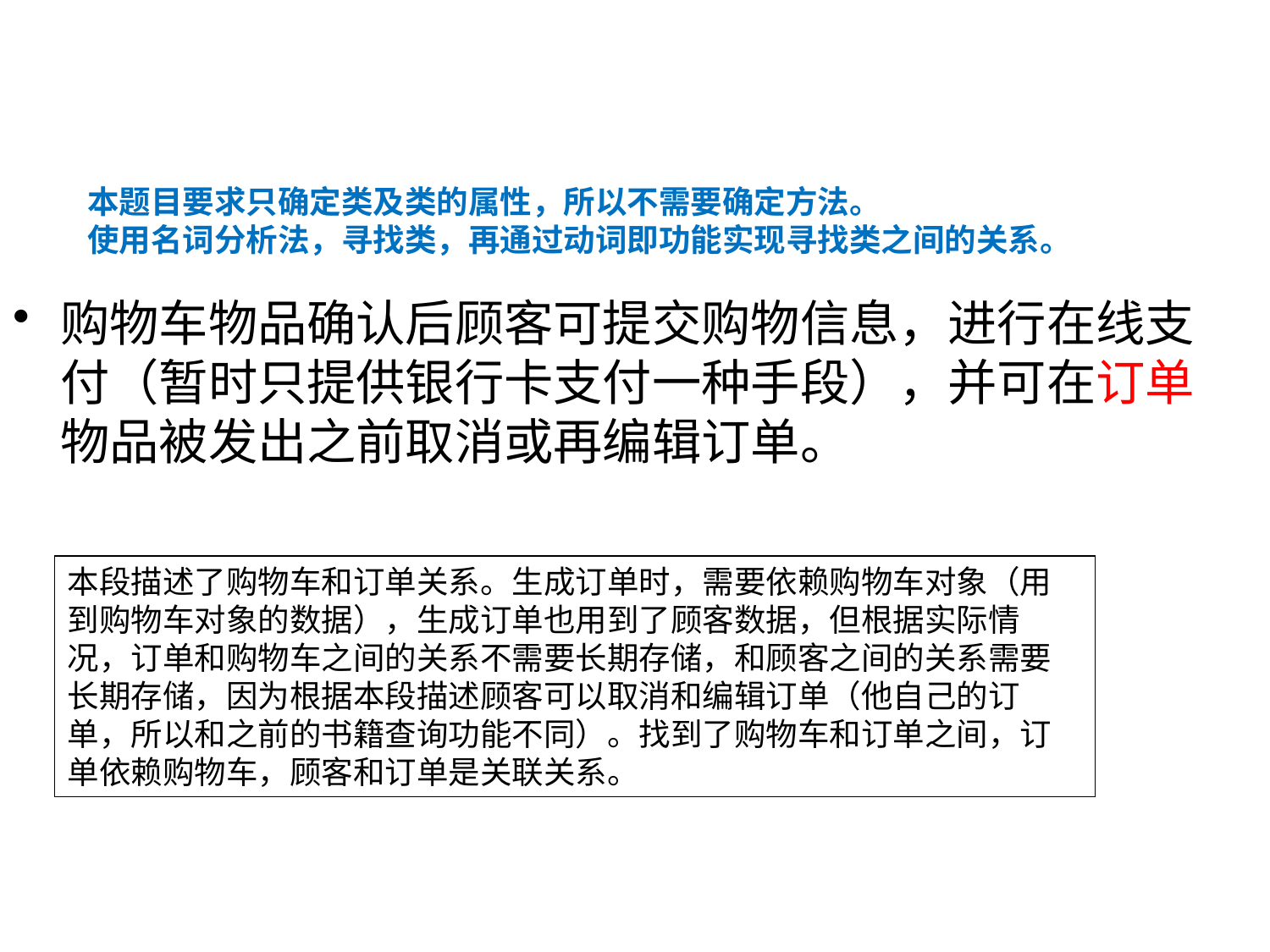

#
本题目要求只确定类及类的属性，所以不需要确定方法。
使用名词分析法，寻找类，再通过动词即功能实现寻找类之间的关系。
购物车物品确认后顾客可提交购物信息，进行在线支付（暂时只提供银行卡支付一种手段），并可在订单物品被发出之前取消或再编辑订单。

本段描述了购物车和订单关系。生成订单时，需要依赖购物车对象（用到购物车对象的数据），生成订单也用到了顾客数据，但根据实际情况，订单和购物车之间的关系不需要长期存储，和顾客之间的关系需要长期存储，因为根据本段描述顾客可以取消和编辑订单（他自己的订单，所以和之前的书籍查询功能不同）。找到了购物车和订单之间，订单依赖购物车，顾客和订单是关联关系。